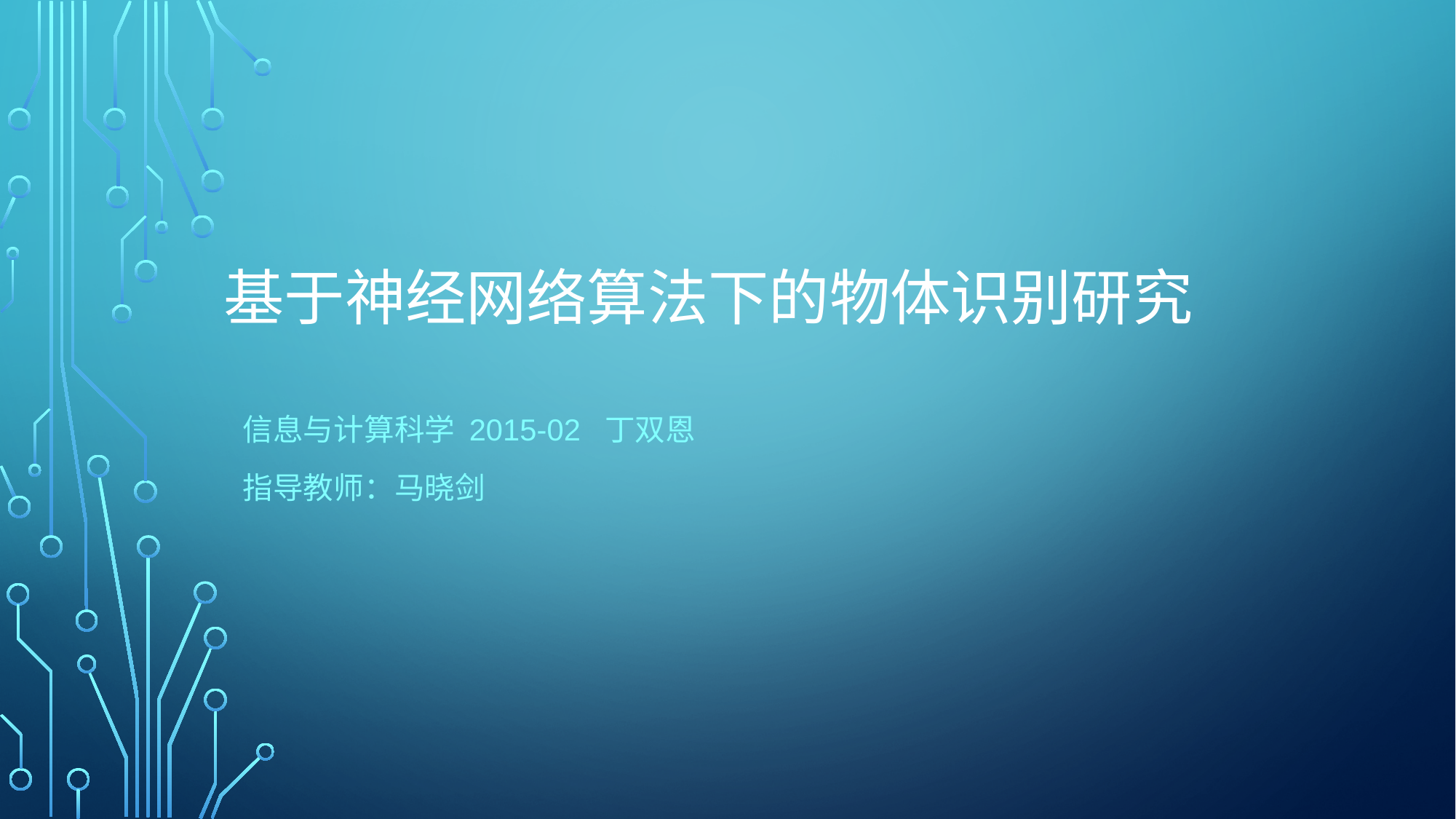

# 基于神经网络算法下的物体识别研究
信息与计算科学 2015-02  丁双恩
指导教师：马晓剑